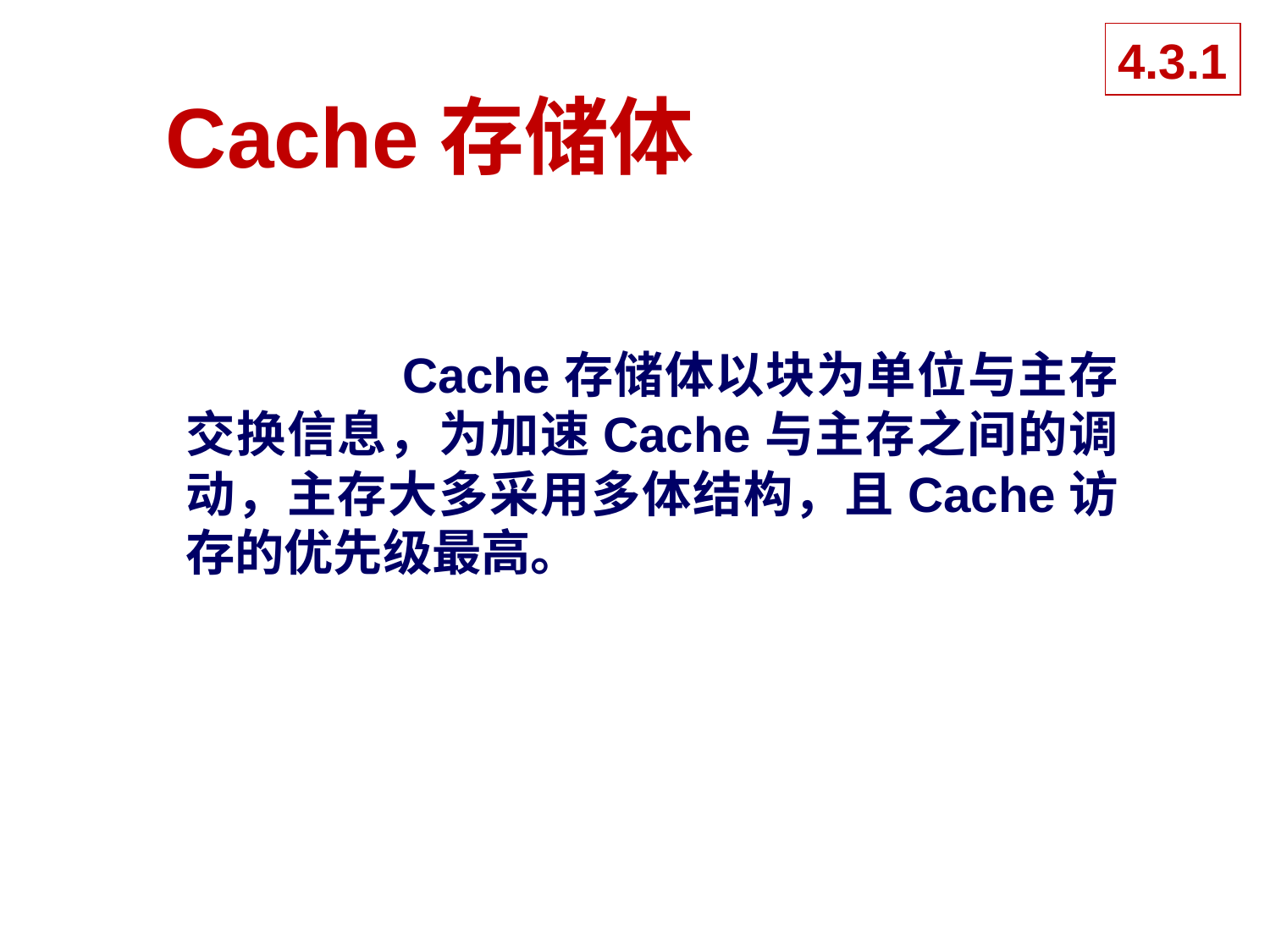

4.3.1
# Cache存储体
		      Cache存储体以块为单位与主存交换信息，为加速Cache与主存之间的调动，主存大多采用多体结构，且Cache访存的优先级最高。